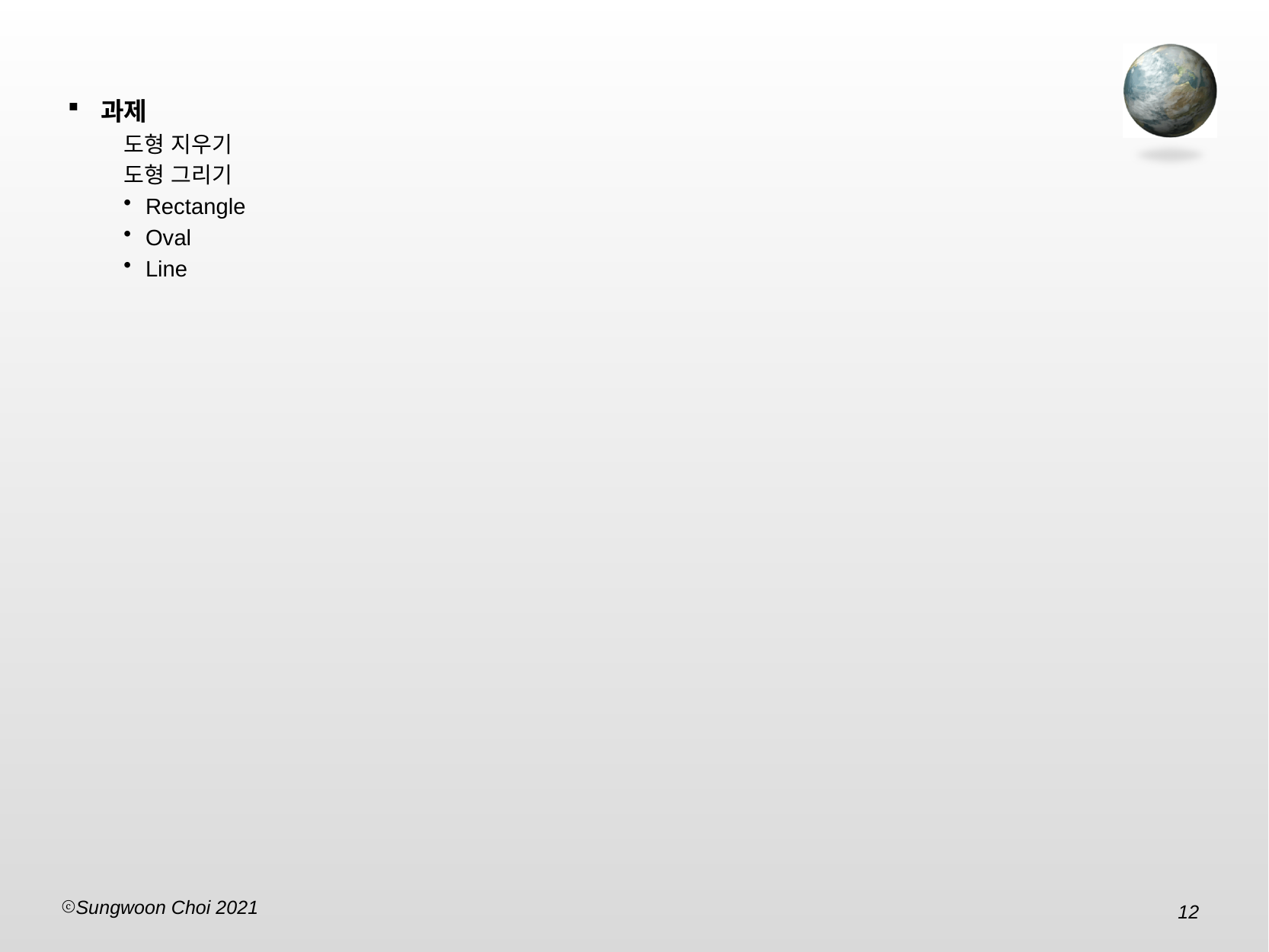

과제
도형 지우기
도형 그리기
Rectangle
Oval
Line

Sungwoon Choi 2021
12